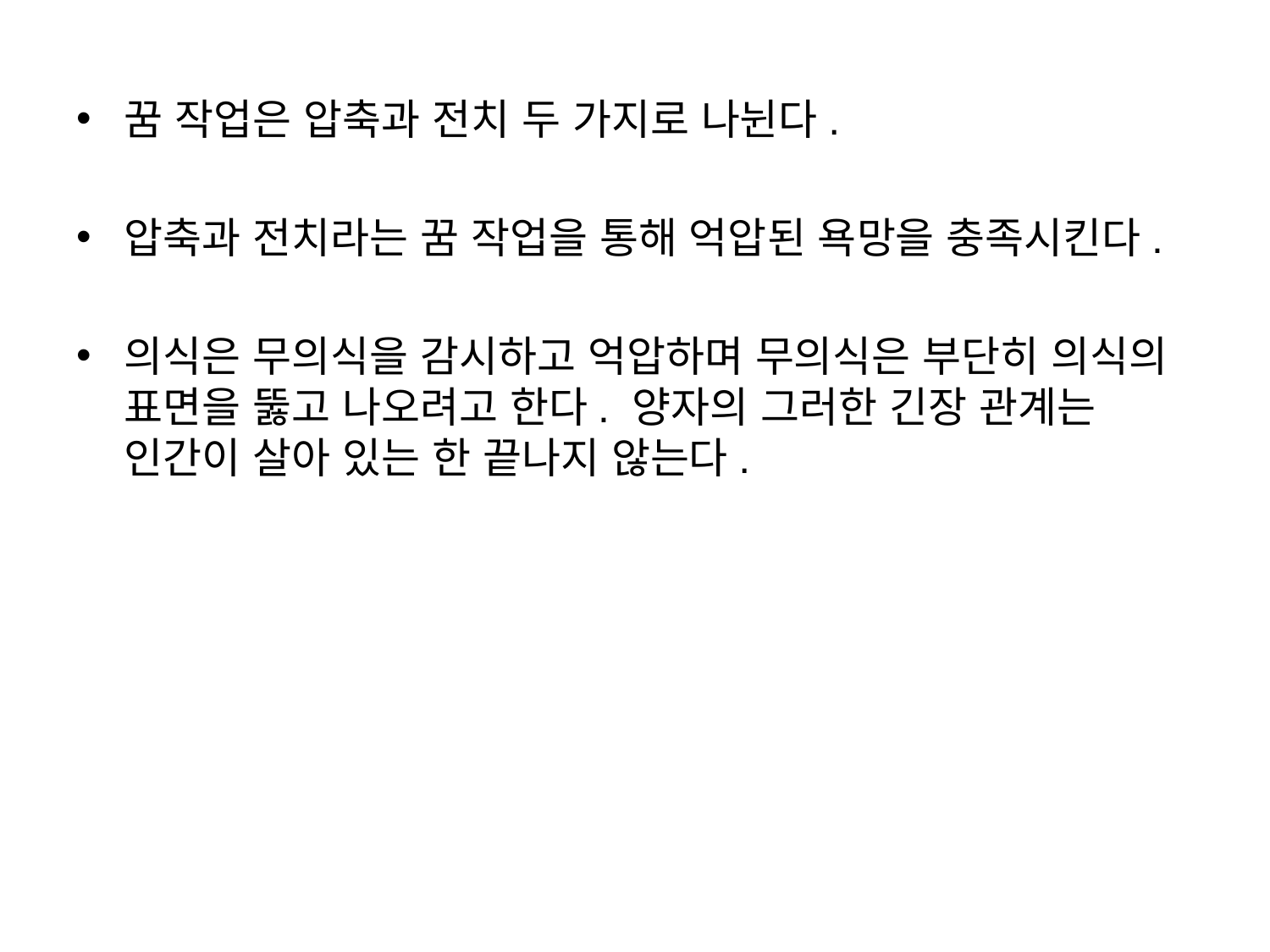

꿈 작업은 압축과 전치 두 가지로 나뉜다.

압축과 전치라는 꿈 작업을 통해 억압된 욕망을 충족시킨다.

의식은 무의식을 감시하고 억압하며 무의식은 부단히 의식의 표면을 뚫고 나오려고 한다. 양자의 그러한 긴장 관계는 인간이 살아 있는 한 끝나지 않는다.